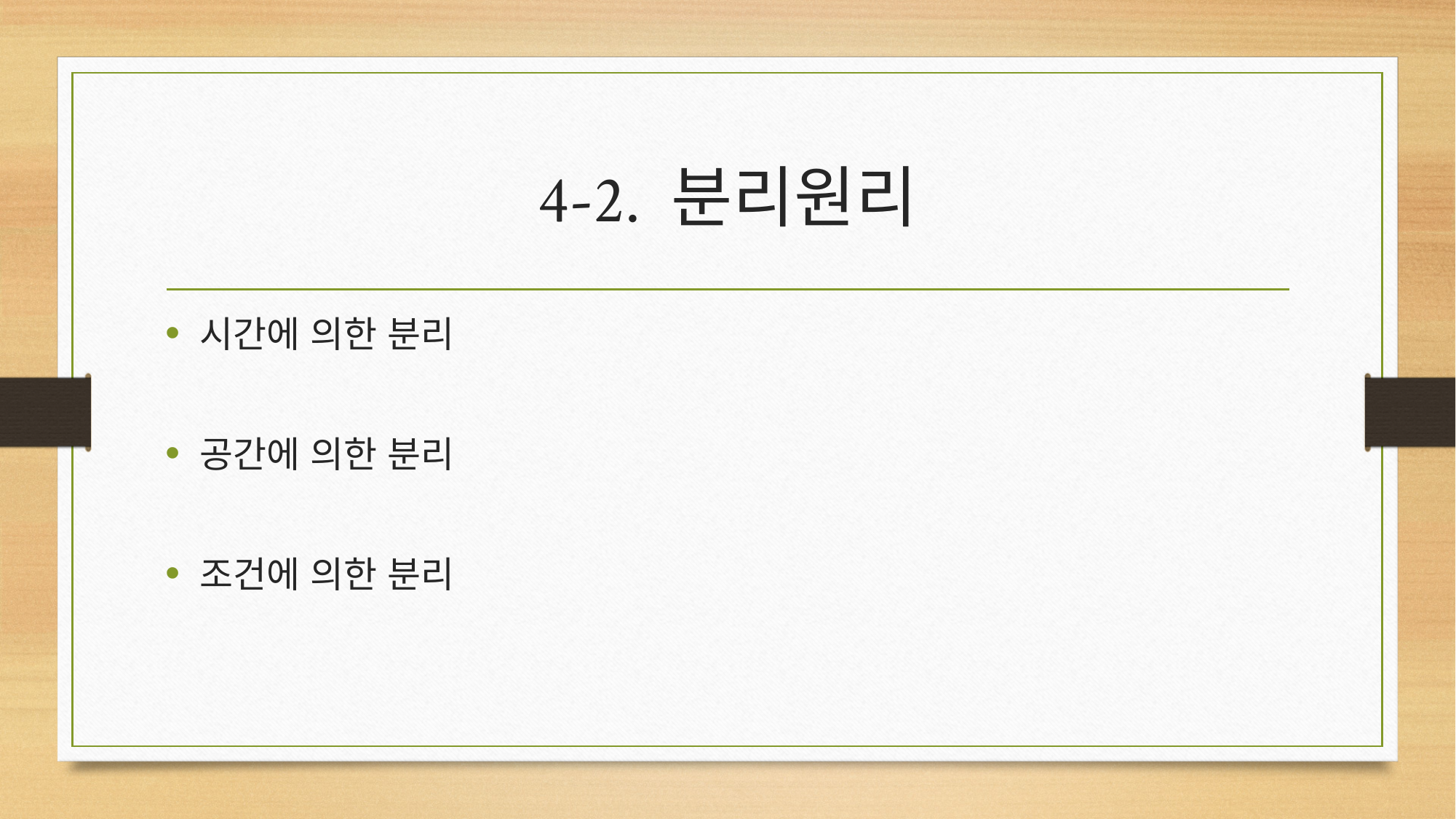

# 4-2. 분리원리
시간에 의한 분리

공간에 의한 분리

조건에 의한 분리